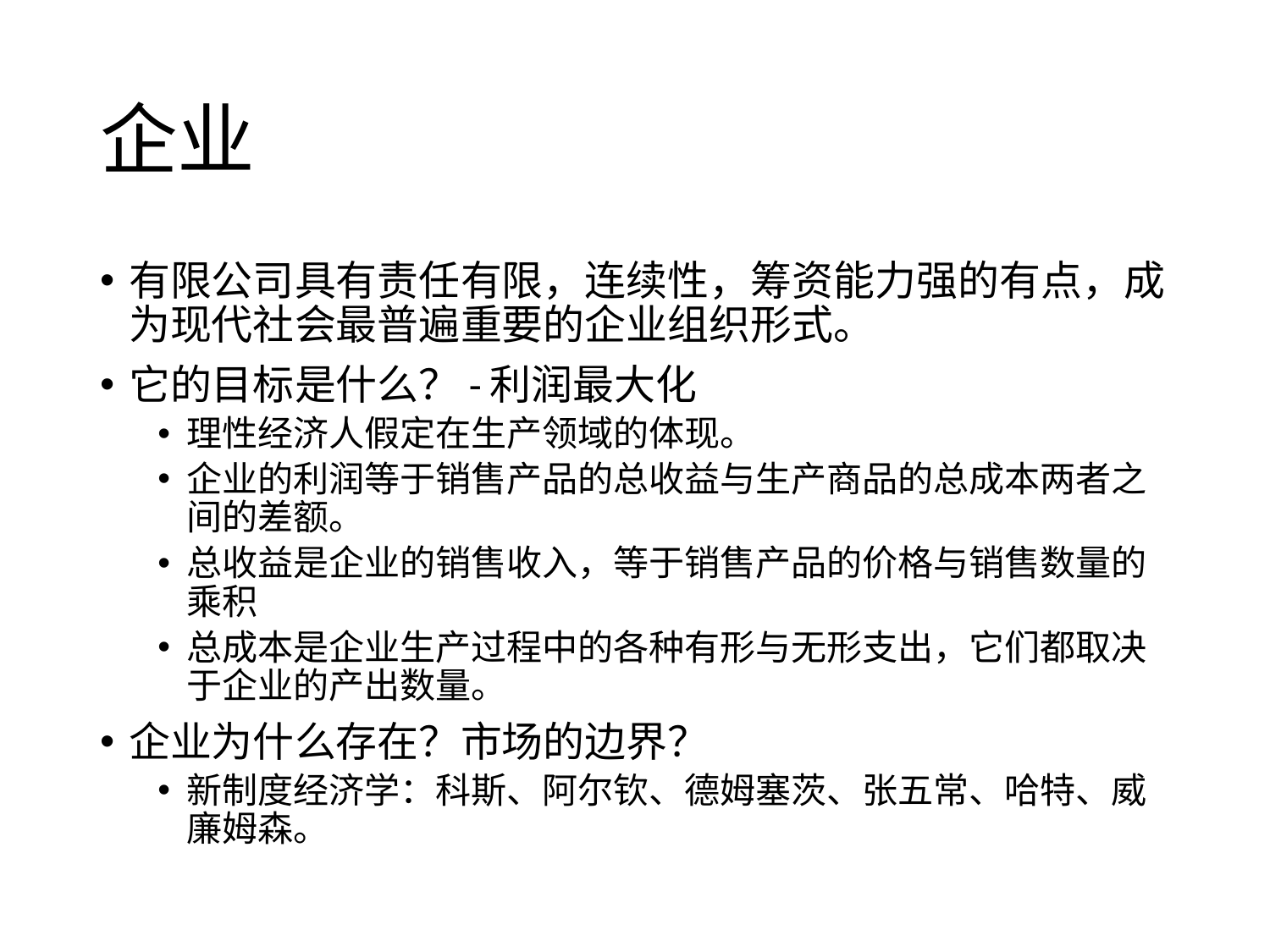

# 企业
有限公司具有责任有限，连续性，筹资能力强的有点，成为现代社会最普遍重要的企业组织形式。
它的目标是什么？-利润最大化
理性经济人假定在生产领域的体现。
企业的利润等于销售产品的总收益与生产商品的总成本两者之间的差额。
总收益是企业的销售收入，等于销售产品的价格与销售数量的乘积
总成本是企业生产过程中的各种有形与无形支出，它们都取决于企业的产出数量。
企业为什么存在？市场的边界？
新制度经济学：科斯、阿尔钦、德姆塞茨、张五常、哈特、威廉姆森。